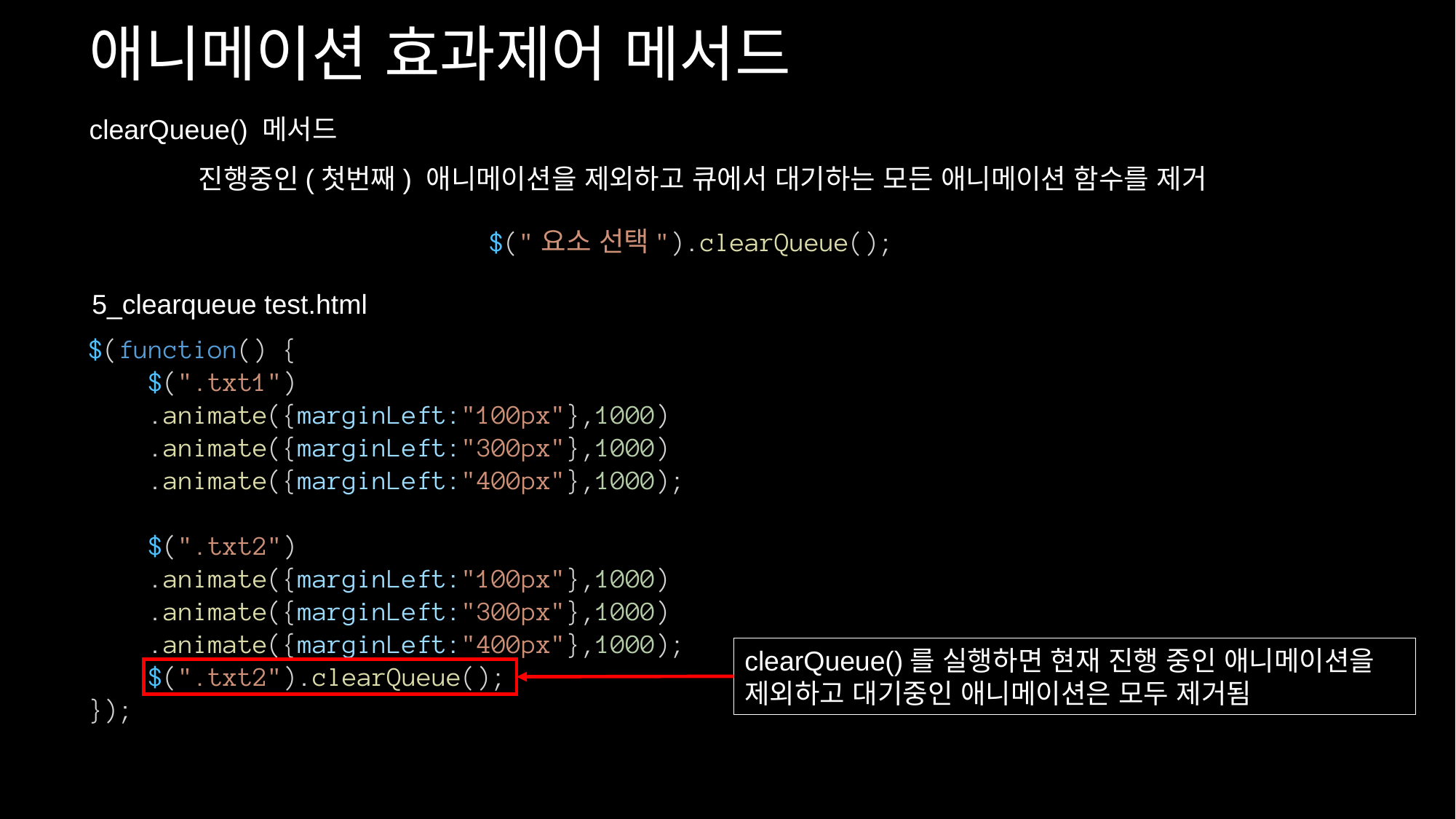

애니메이션 효과제어 메서드
clearQueue() 메서드
	진행중인(첫번째) 애니메이션을 제외하고 큐에서 대기하는 모든 애니메이션 함수를 제거
$("요소 선택").clearQueue();
5_clearqueue test.html
$(function() {
    $(".txt1")
    .animate({marginLeft:"100px"},1000)
    .animate({marginLeft:"300px"},1000)
    .animate({marginLeft:"400px"},1000);
    $(".txt2")
    .animate({marginLeft:"100px"},1000)
    .animate({marginLeft:"300px"},1000)
    .animate({marginLeft:"400px"},1000);
    $(".txt2").clearQueue();
});
clearQueue()를 실행하면 현재 진행 중인 애니메이션을 제외하고 대기중인 애니메이션은 모두 제거됨